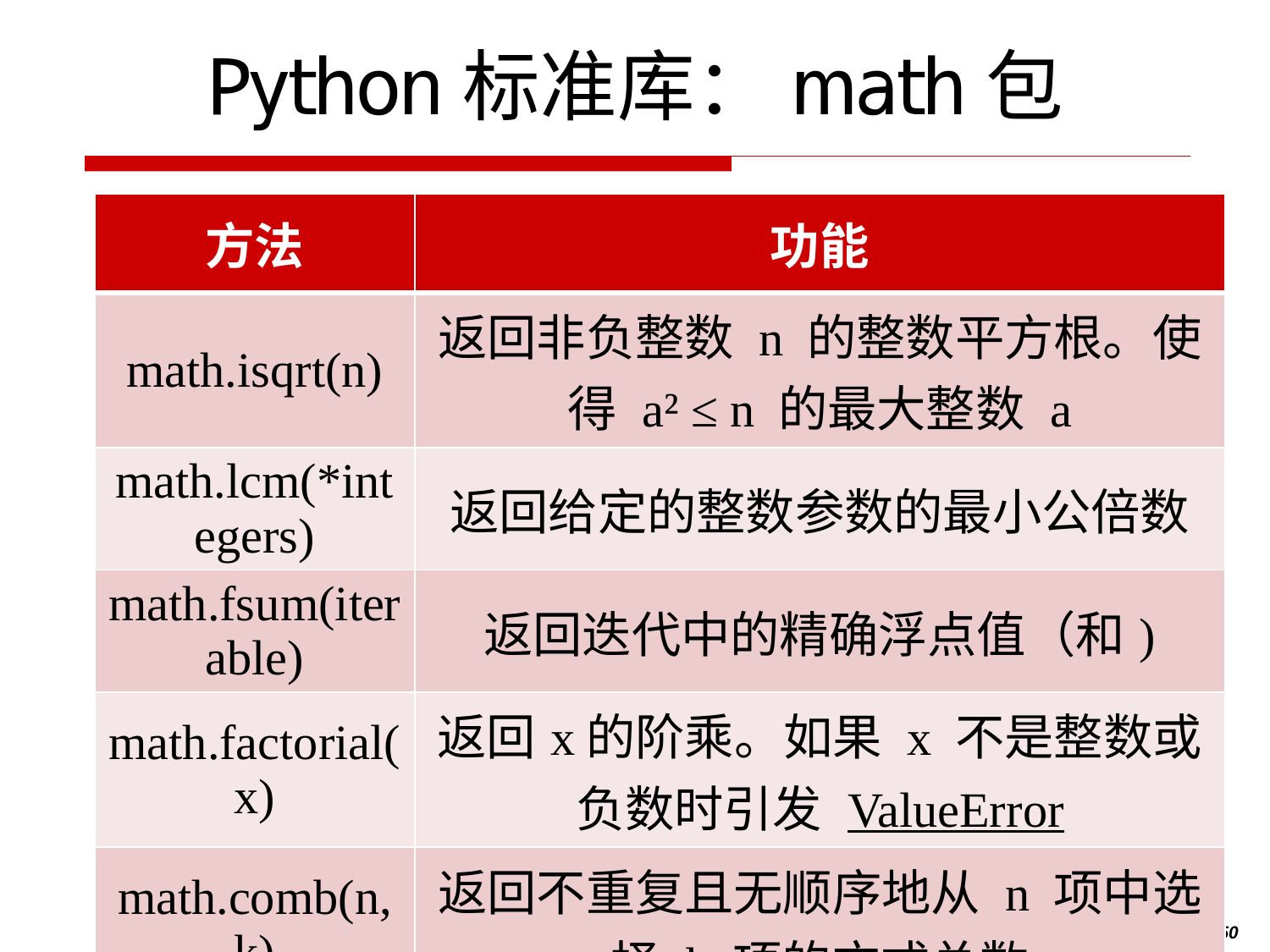

# Python标准库：math包
| 方法 | 功能 |
| --- | --- |
| math.isqrt(n) | 返回非负整数 n 的整数平方根。使得 a² ≤ n 的最大整数 a |
| math.lcm(\*integers) | 返回给定的整数参数的最小公倍数 |
| math.fsum(iterable) | 返回迭代中的精确浮点值（和) |
| math.factorial(x) | 返回x的阶乘。如果 x 不是整数或负数时引发 ValueError |
| math.comb(n,k) | 返回不重复且无顺序地从 n 项中选择 k 项的方式总数 |
50